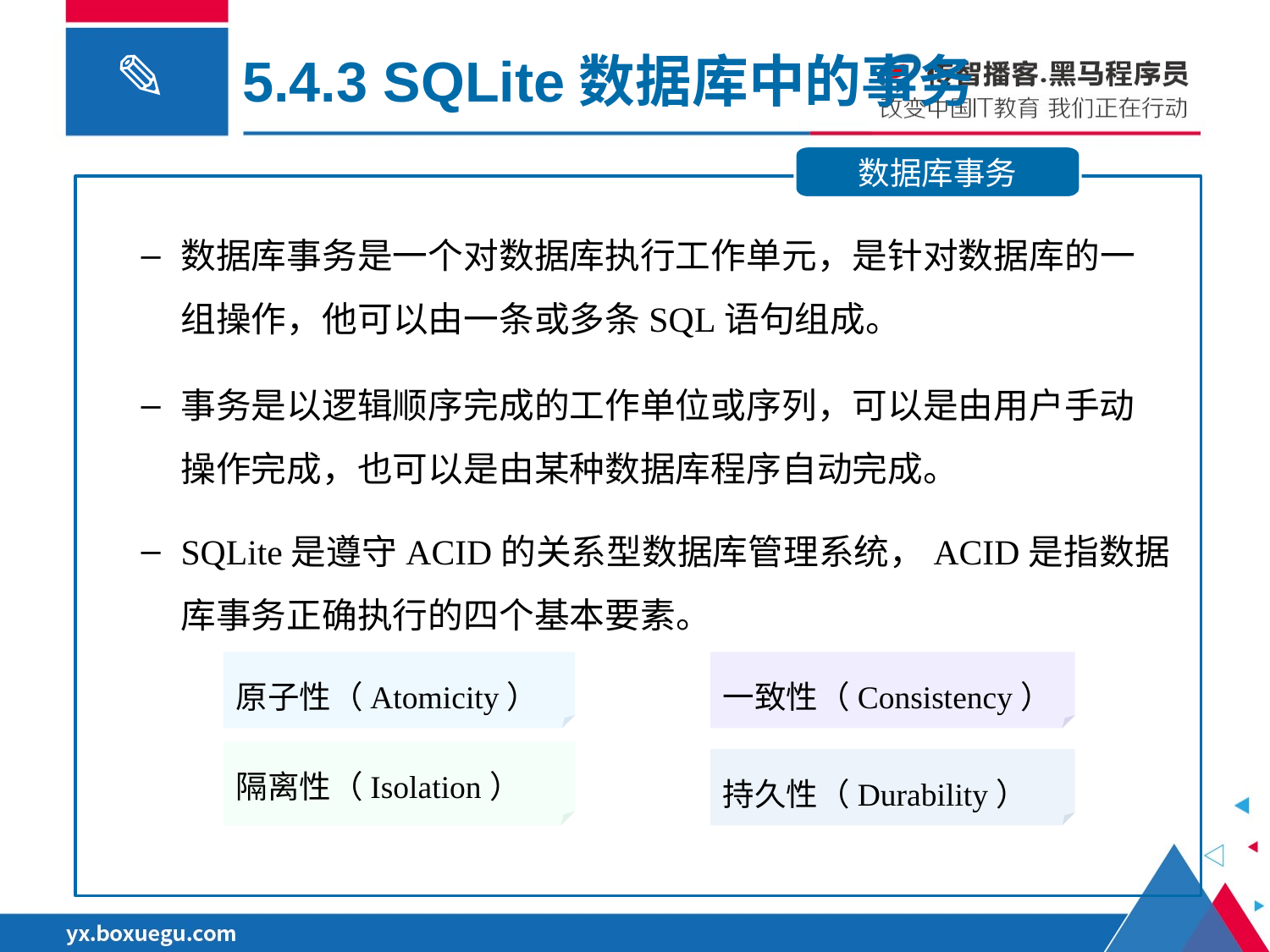

5.4.3 SQLite数据库中的事务
数据库事务

数据库事务是一个对数据库执行工作单元，是针对数据库的一组操作，他可以由一条或多条SQL语句组成。

事务是以逻辑顺序完成的工作单位或序列，可以是由用户手动操作完成，也可以是由某种数据库程序自动完成。

SQLite是遵守ACID的关系型数据库管理系统，ACID是指数据库事务正确执行的四个基本要素。

原子性（Atomicity）
一致性（Consistency）
隔离性（Isolation）
持久性（Durability）